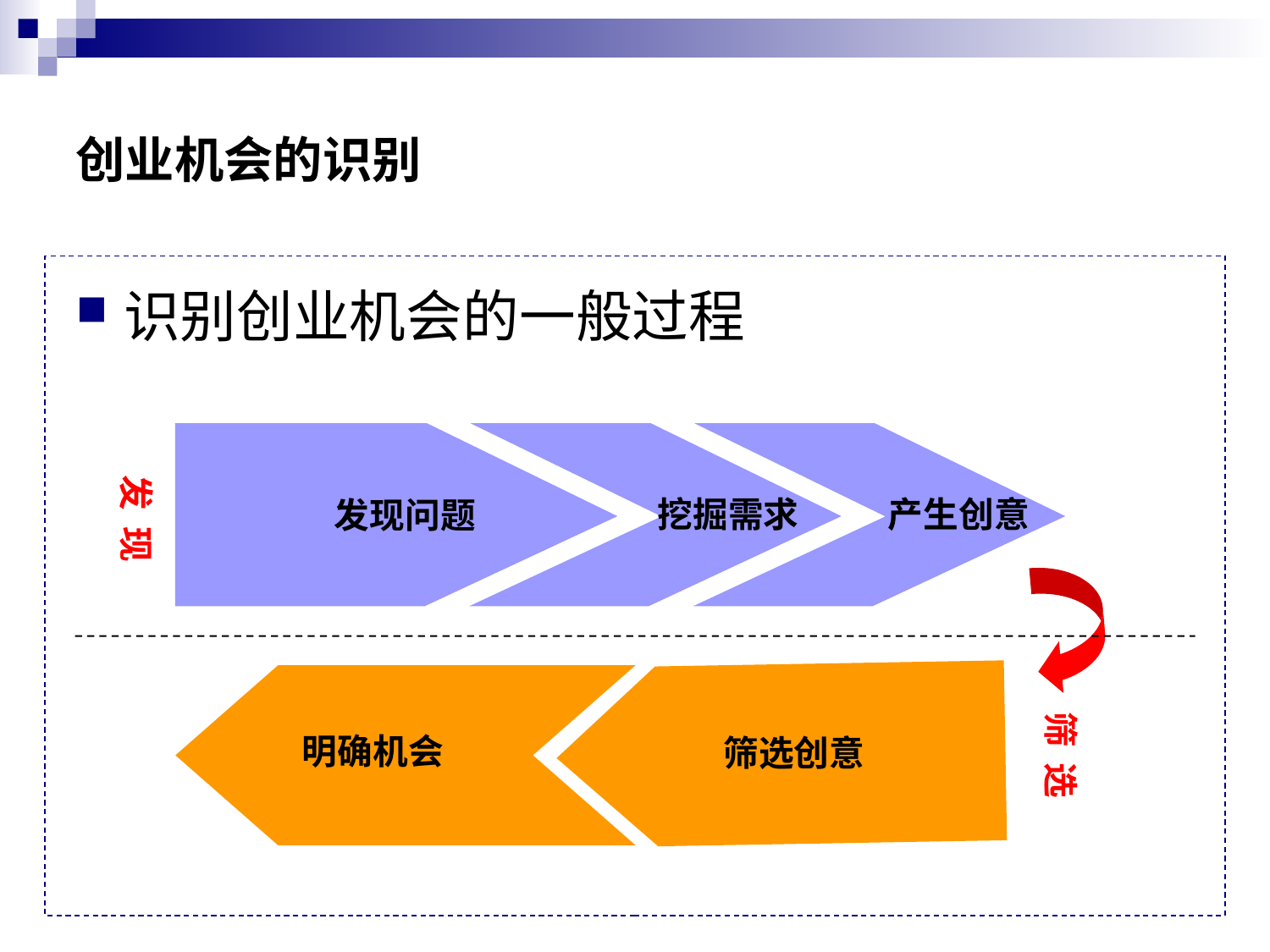

# 创业机会的识别

识别创业机会的一般过程

挖掘需求
产生创意
发现问题

明确机会
筛选创意
发  现

筛  选